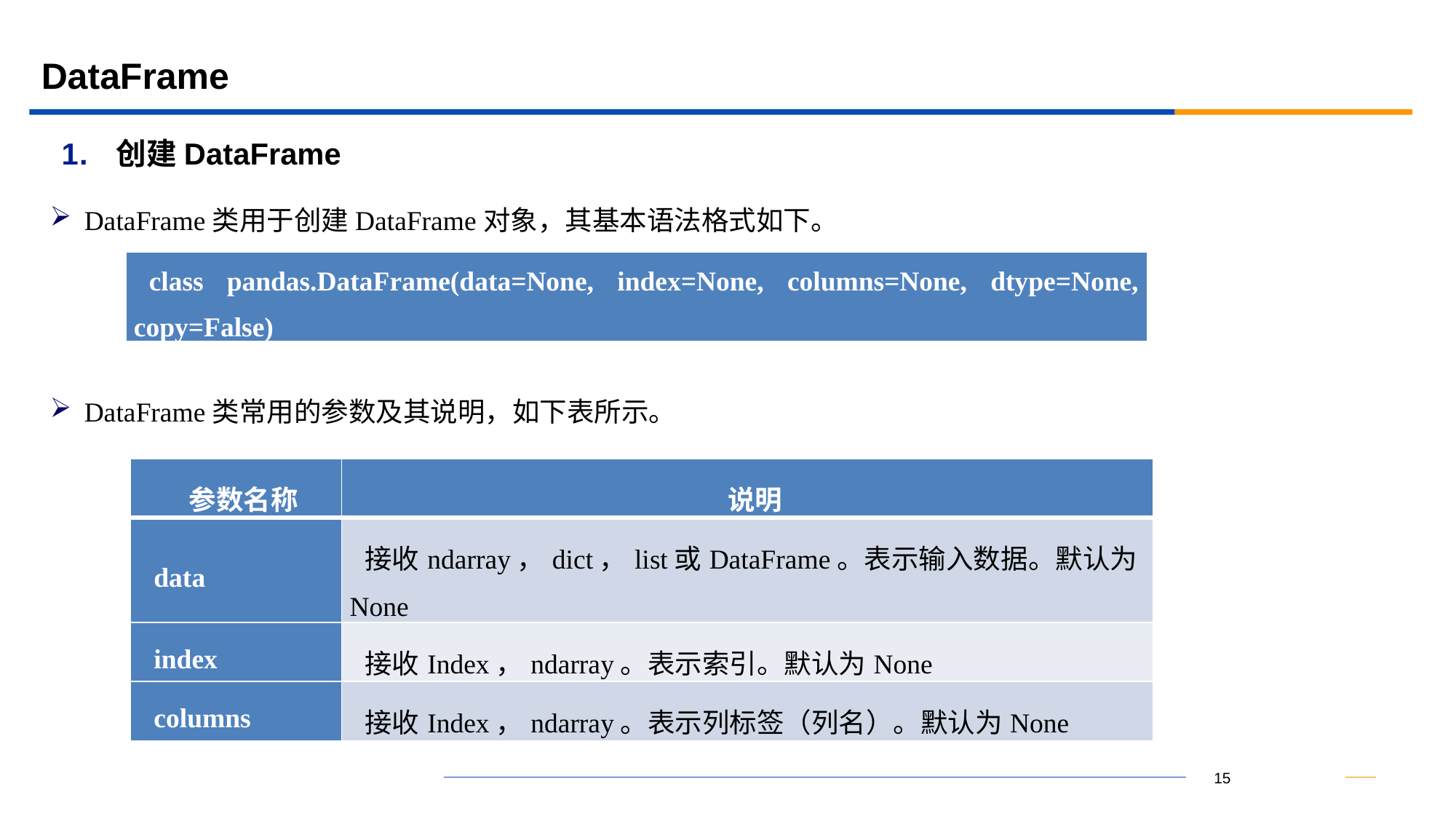

# DataFrame
创建DataFrame
DataFrame类用于创建DataFrame对象，其基本语法格式如下。
| class pandas.DataFrame(data=None, index=None, columns=None, dtype=None, copy=False) |
| --- |
DataFrame类常用的参数及其说明，如下表所示。
| 参数名称 | 说明 |
| --- | --- |
| data | 接收ndarray，dict，list或DataFrame。表示输入数据。默认为None |
| index | 接收Index，ndarray。表示索引。默认为None |
| columns | 接收Index，ndarray。表示列标签（列名）。默认为None |